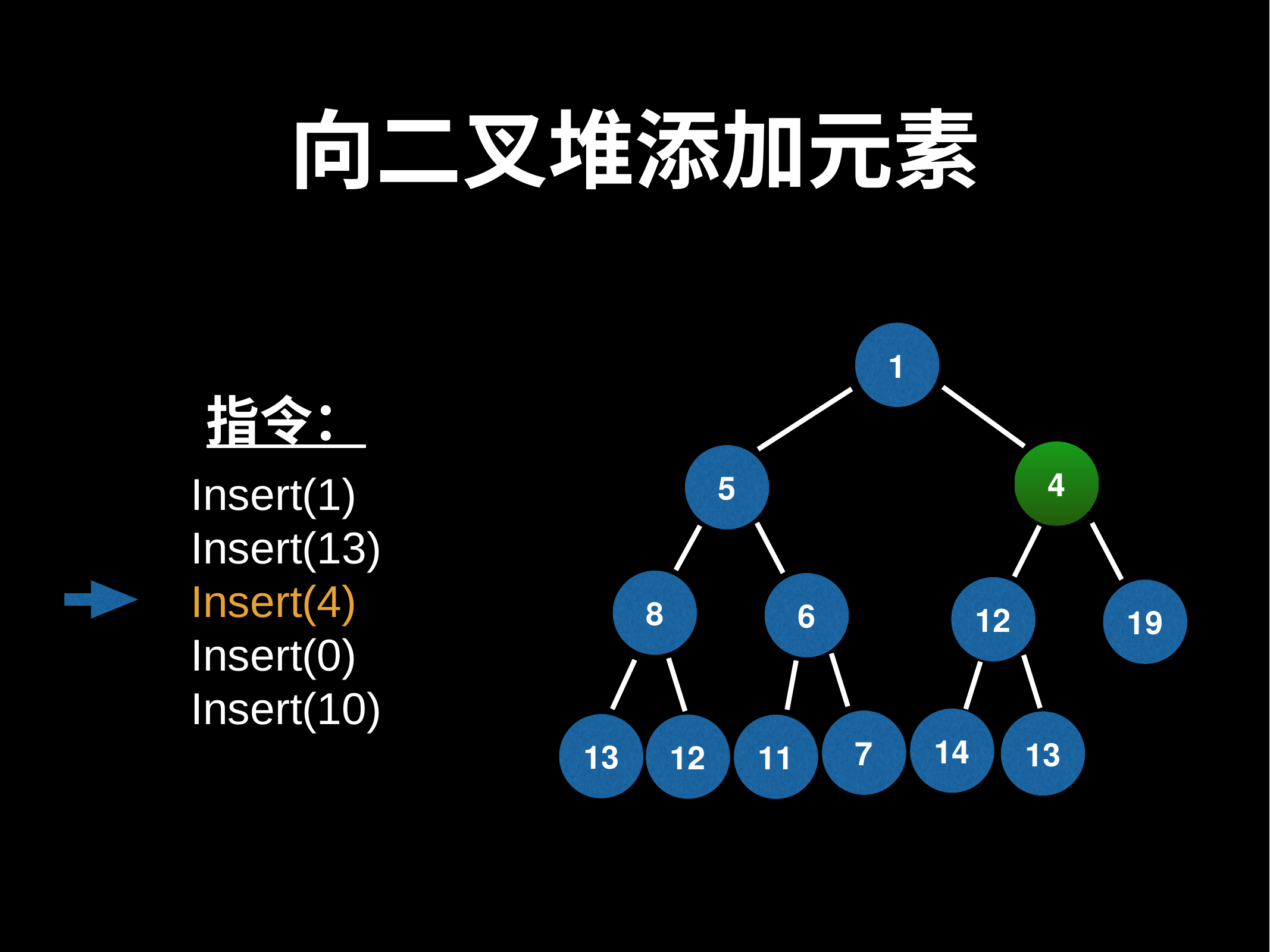

# 向二叉堆添加元素
1
指令：

4
5
Insert(1)
Insert(13)
Insert(4)
Insert(0)
Insert(10)

8
6
12
19

14
7
13
13
12
11